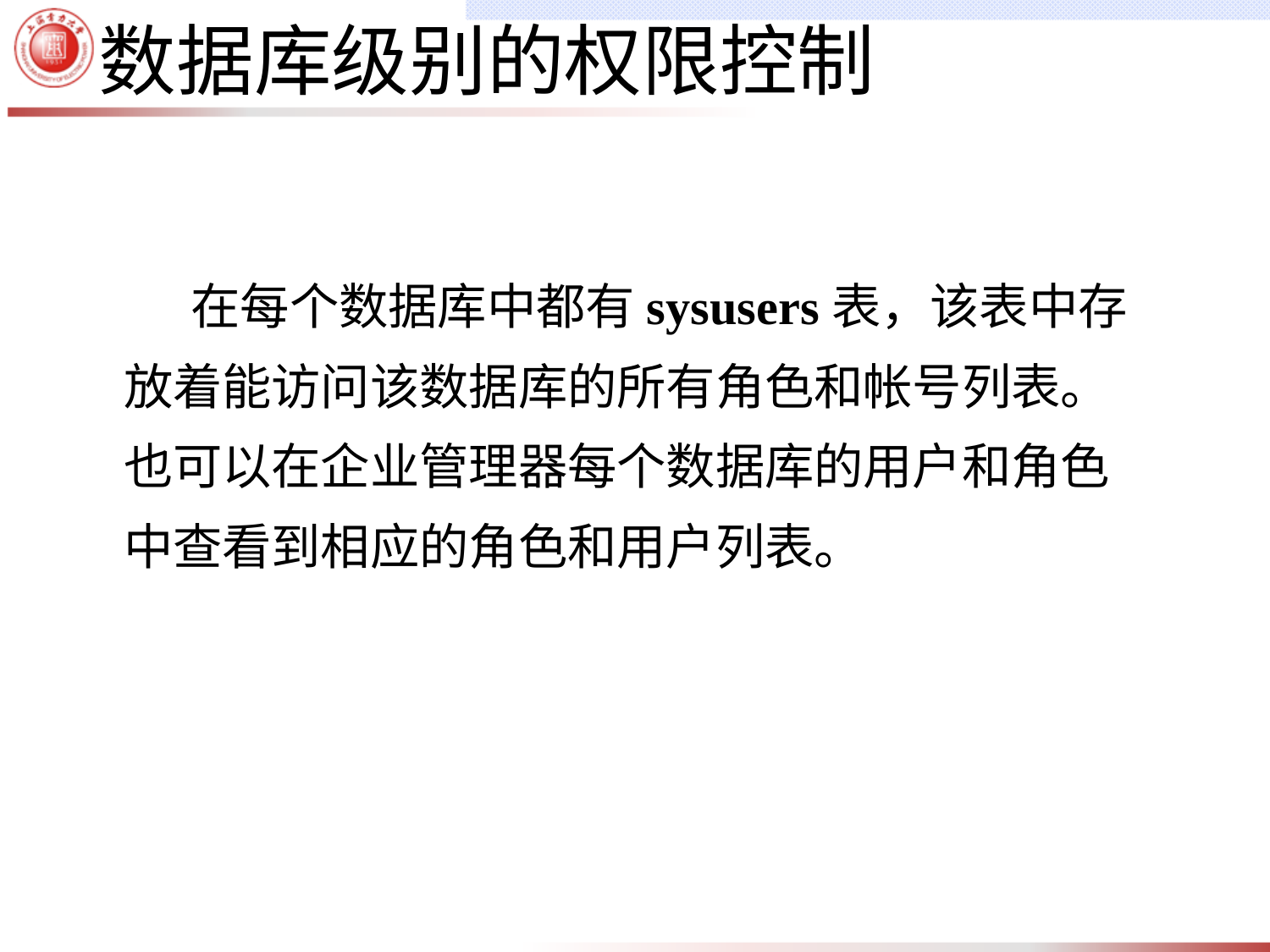

数据库级别的权限控制
      在每个数据库中都有sysusers表，该表中存放着能访问该数据库的所有角色和帐号列表。也可以在企业管理器每个数据库的用户和角色中查看到相应的角色和用户列表。